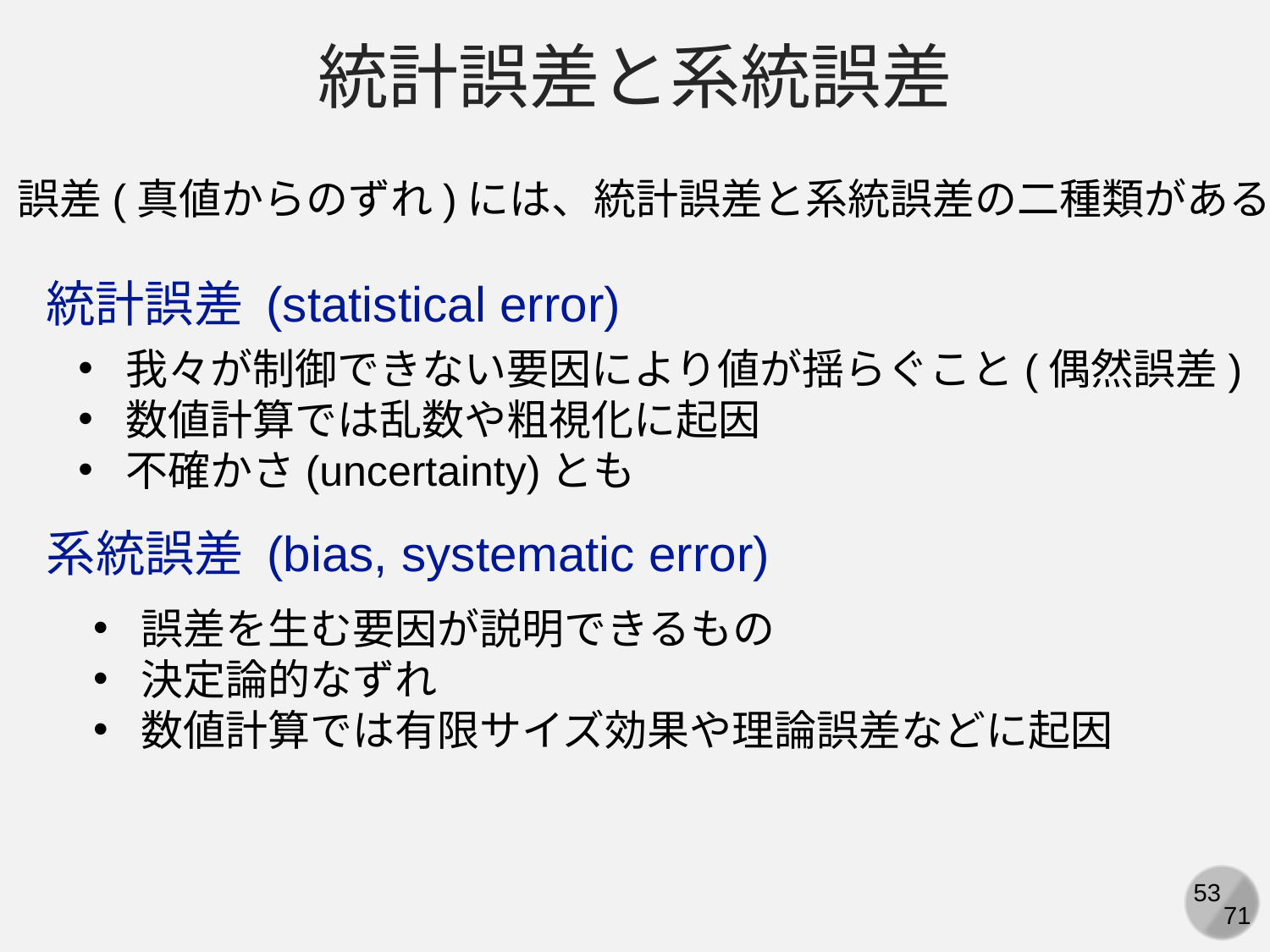

統計誤差と系統誤差
誤差(真値からのずれ)には、統計誤差と系統誤差の二種類がある
統計誤差 (statistical error)
我々が制御できない要因により値が揺らぐこと(偶然誤差)
数値計算では乱数や粗視化に起因
不確かさ(uncertainty)とも
系統誤差 (bias, systematic error)
誤差を生む要因が説明できるもの
決定論的なずれ
数値計算では有限サイズ効果や理論誤差などに起因